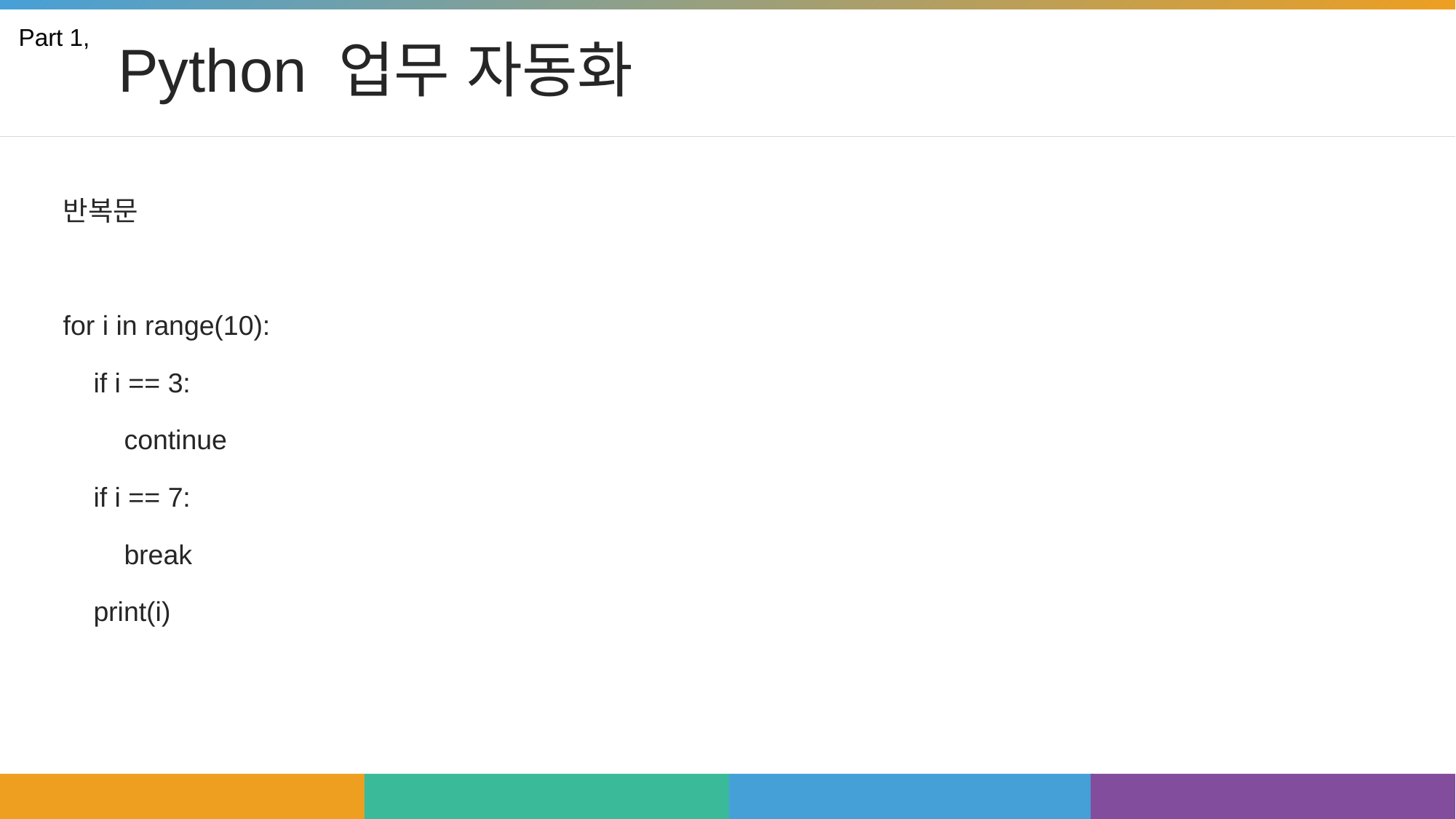

# Python 업무 자동화
Part 1,
반복문

for i in range(10):
    if i == 3:
        continue
    if i == 7:
        break
    print(i)